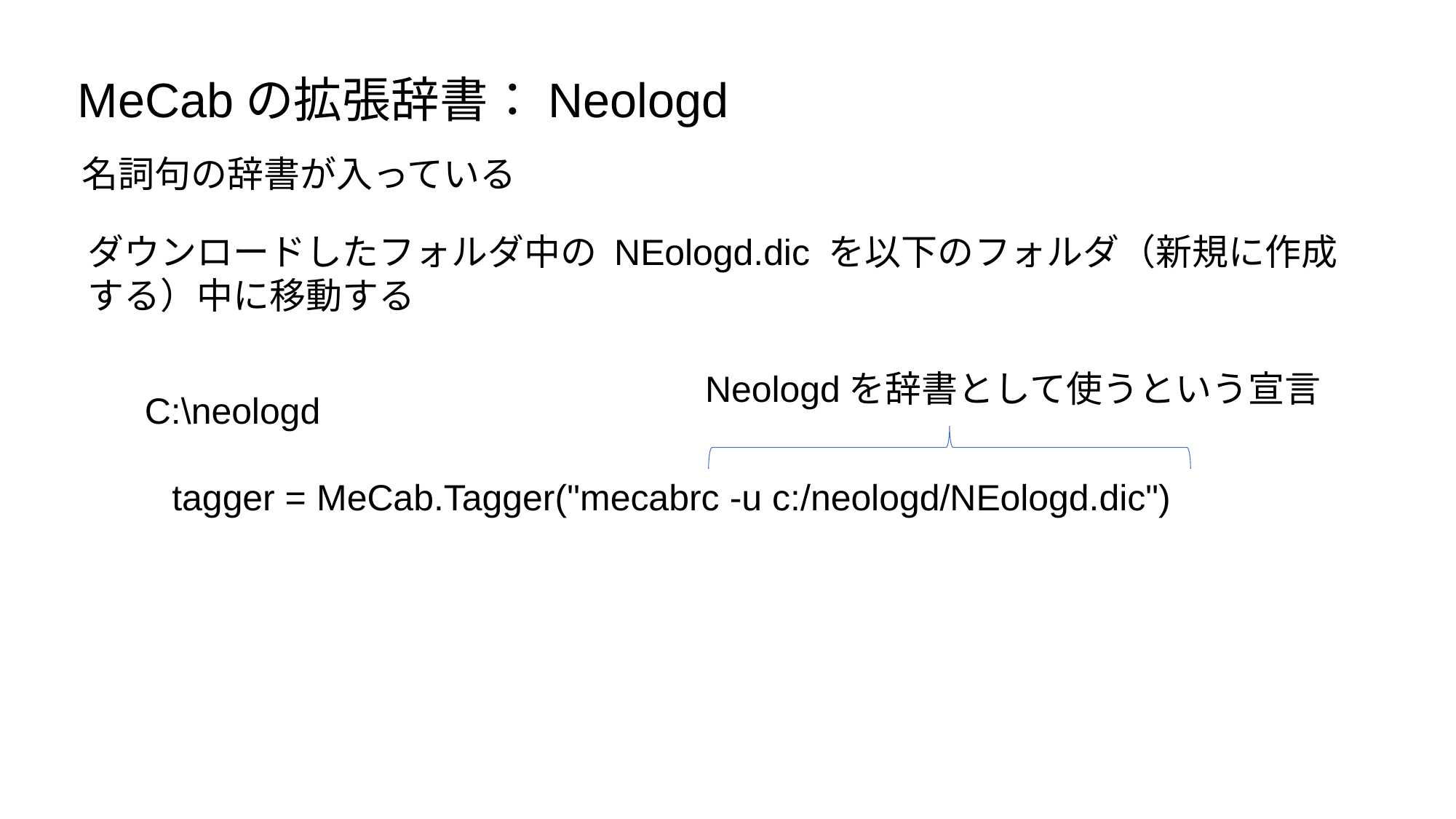

MeCabの拡張辞書：Neologd
名詞句の辞書が入っている

ダウンロードしたフォルダ中の NEologd.dic を以下のフォルダ（新規に作成する）中に移動する
Neologdを辞書として使うという宣言
C:\neologd
tagger = MeCab.Tagger("mecabrc -u c:/neologd/NEologd.dic")